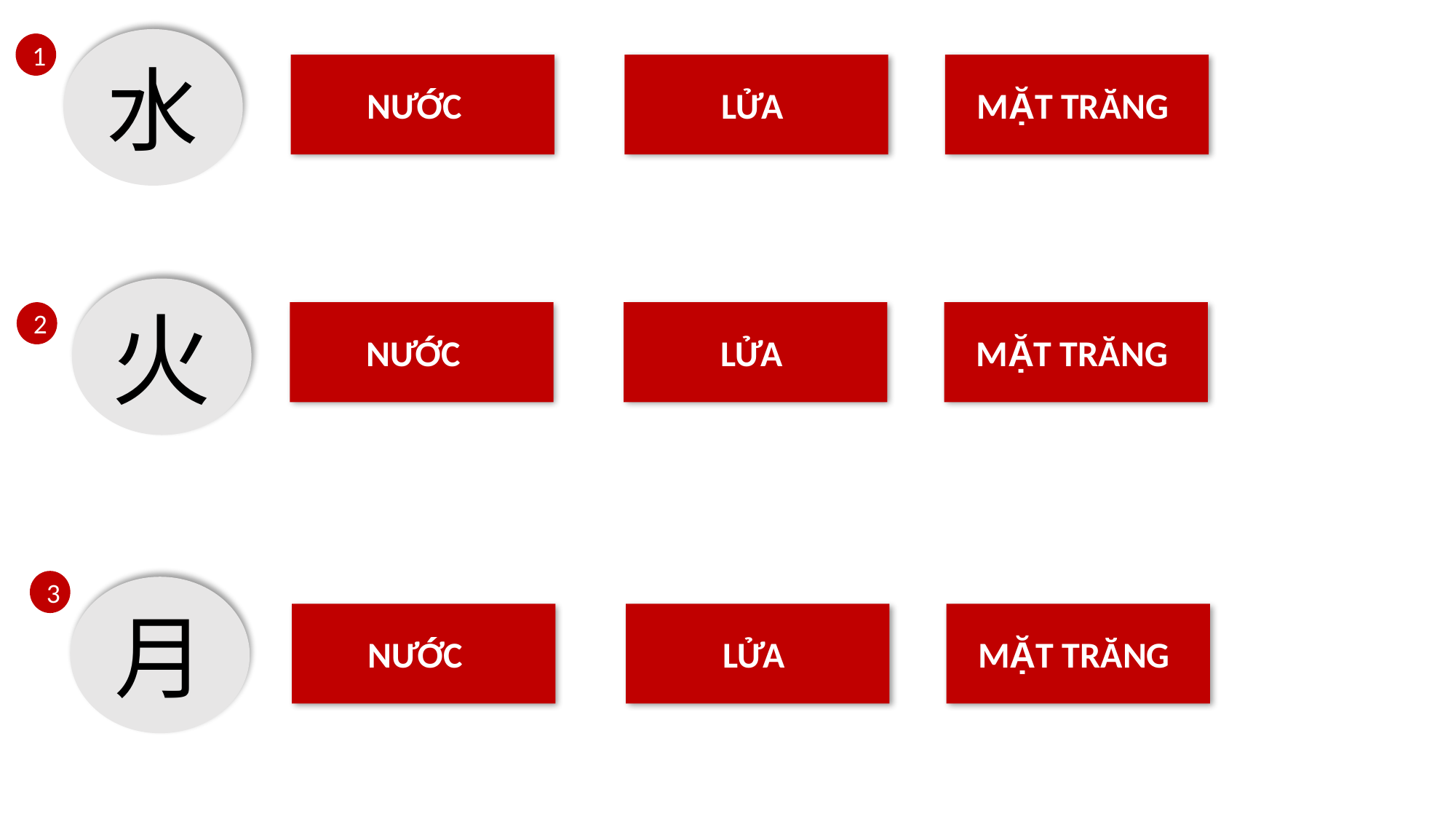

水
1
NƯỚC
LỬA
MẶT TRĂNG
火
2
NƯỚC
LỬA
MẶT TRĂNG
3
月
NƯỚC
LỬA
MẶT TRĂNG